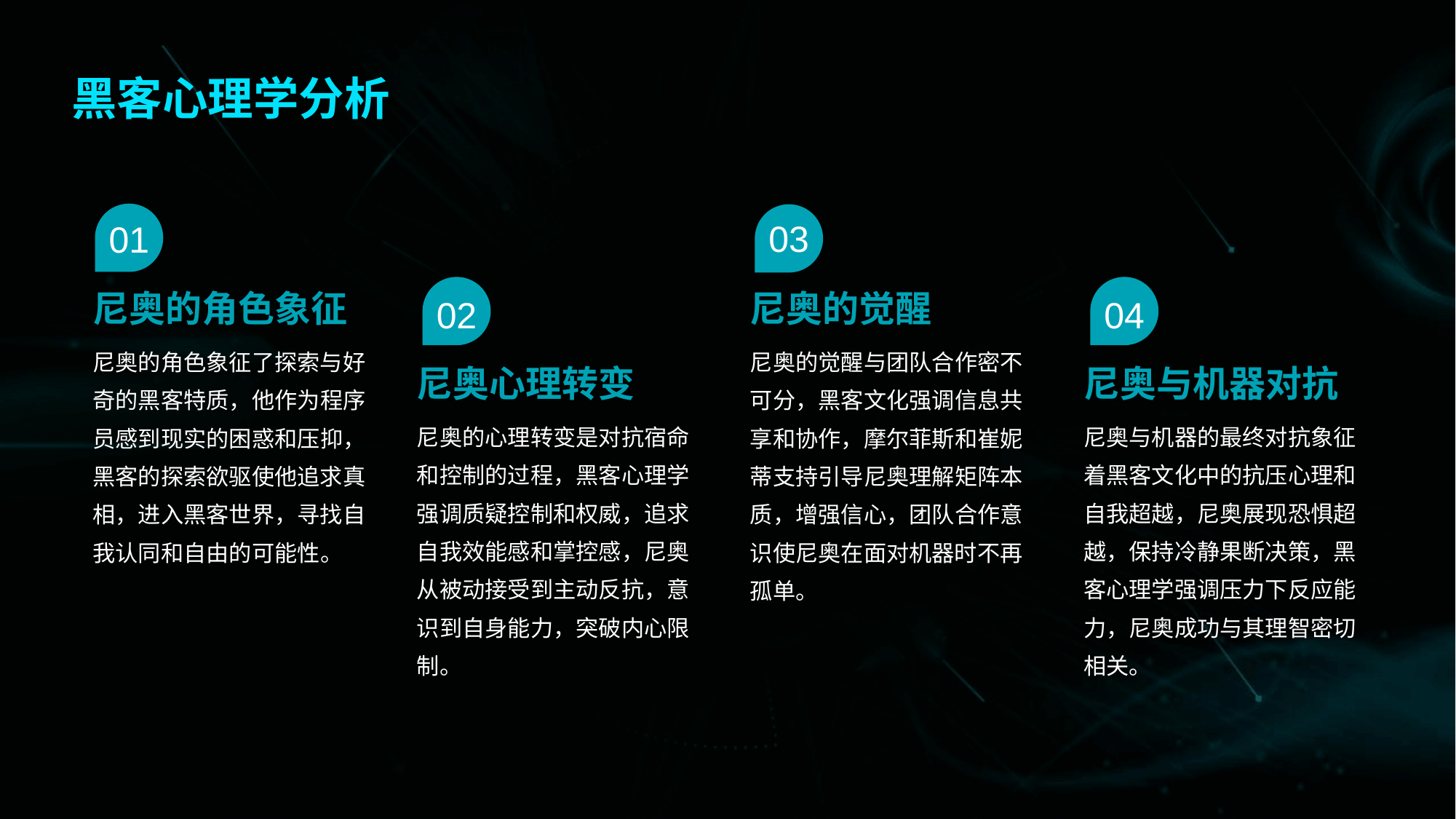

黑客心理学分析

03

01
尼奥的角色象征
尼奥的觉醒

02
04
尼奥的角色象征了探索与好奇的黑客特质，他作为程序员感到现实的困惑和压抑，黑客的探索欲驱使他追求真相，进入黑客世界，寻找自我认同和自由的可能性。
尼奥的觉醒与团队合作密不可分，黑客文化强调信息共享和协作，摩尔菲斯和崔妮蒂支持引导尼奥理解矩阵本质，增强信心，团队合作意识使尼奥在面对机器时不再孤单。
尼奥心理转变
尼奥与机器对抗
尼奥的心理转变是对抗宿命和控制的过程，黑客心理学强调质疑控制和权威，追求自我效能感和掌控感，尼奥从被动接受到主动反抗，意识到自身能力，突破内心限制。
尼奥与机器的最终对抗象征着黑客文化中的抗压心理和自我超越，尼奥展现恐惧超越，保持冷静果断决策，黑客心理学强调压力下反应能力，尼奥成功与其理智密切相关。